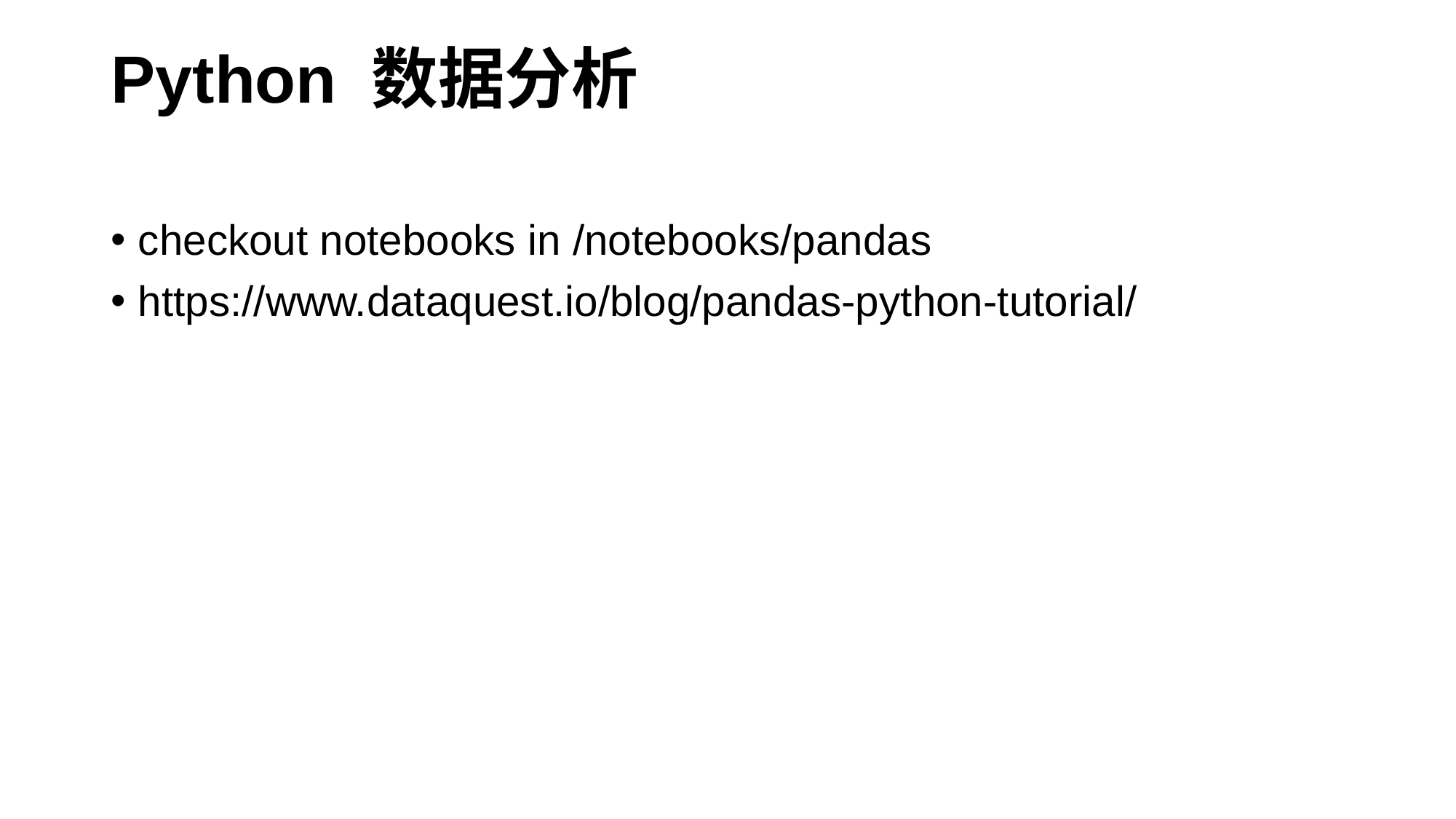

# Python 数据分析

checkout notebooks in /notebooks/pandas
https://www.dataquest.io/blog/pandas-python-tutorial/